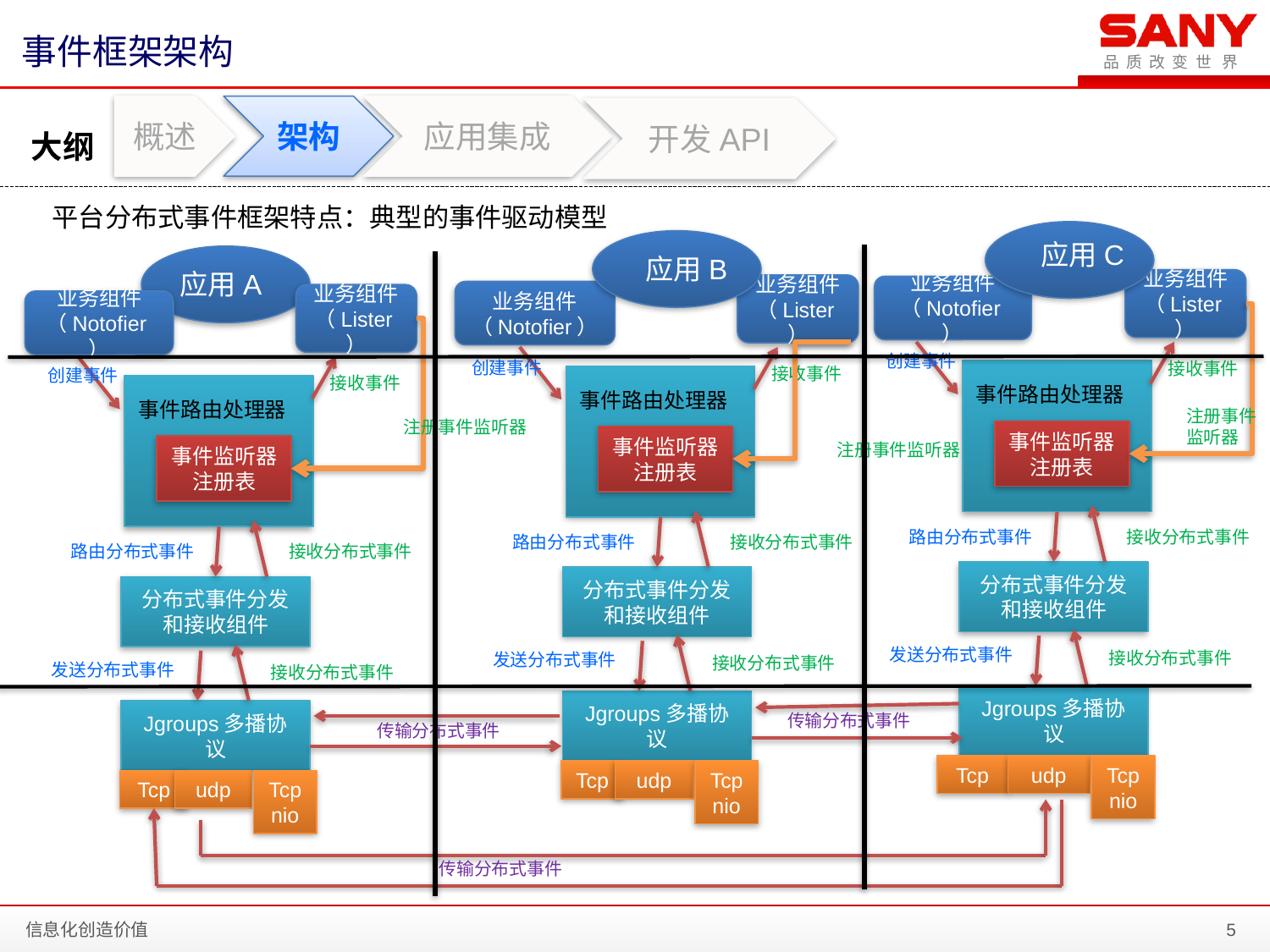

# 事件框架架构
大纲
概述
架构
应用集成
开发API
平台分布式事件框架特点：典型的事件驱动模型

应用C
应用B

应用A
应用A
应用A
业务组件
（Lister）
业务组件
（Lister）
业务组件
（Notofier）
业务组件
（Notofier）
业务组件
（Lister）
业务组件
（Notofier）
创建事件
创建事件
接收事件
接收事件
创建事件

接收事件

事件路由处理器

事件路由处理器
事件路由处理器
注册事件
监听器
注册事件监听器
事件监听器注册表
事件监听器注册表
注册事件监听器
事件监听器注册表
路由分布式事件
接收分布式事件
路由分布式事件
接收分布式事件
路由分布式事件
接收分布式事件
分布式事件分发和接收组件
分布式事件分发和接收组件
分布式事件分发和接收组件
发送分布式事件
接收分布式事件
发送分布式事件
接收分布式事件
发送分布式事件
接收分布式事件
Jgroups多播协议
Jgroups多播协议
Jgroups多播协议
传输分布式事件
传输分布式事件
Tcp
nio
udp
Tcp
Tcp
nio
Tcp
udp
Tcp
nio
Tcp
udp
传输分布式事件
5
信息化创造价值